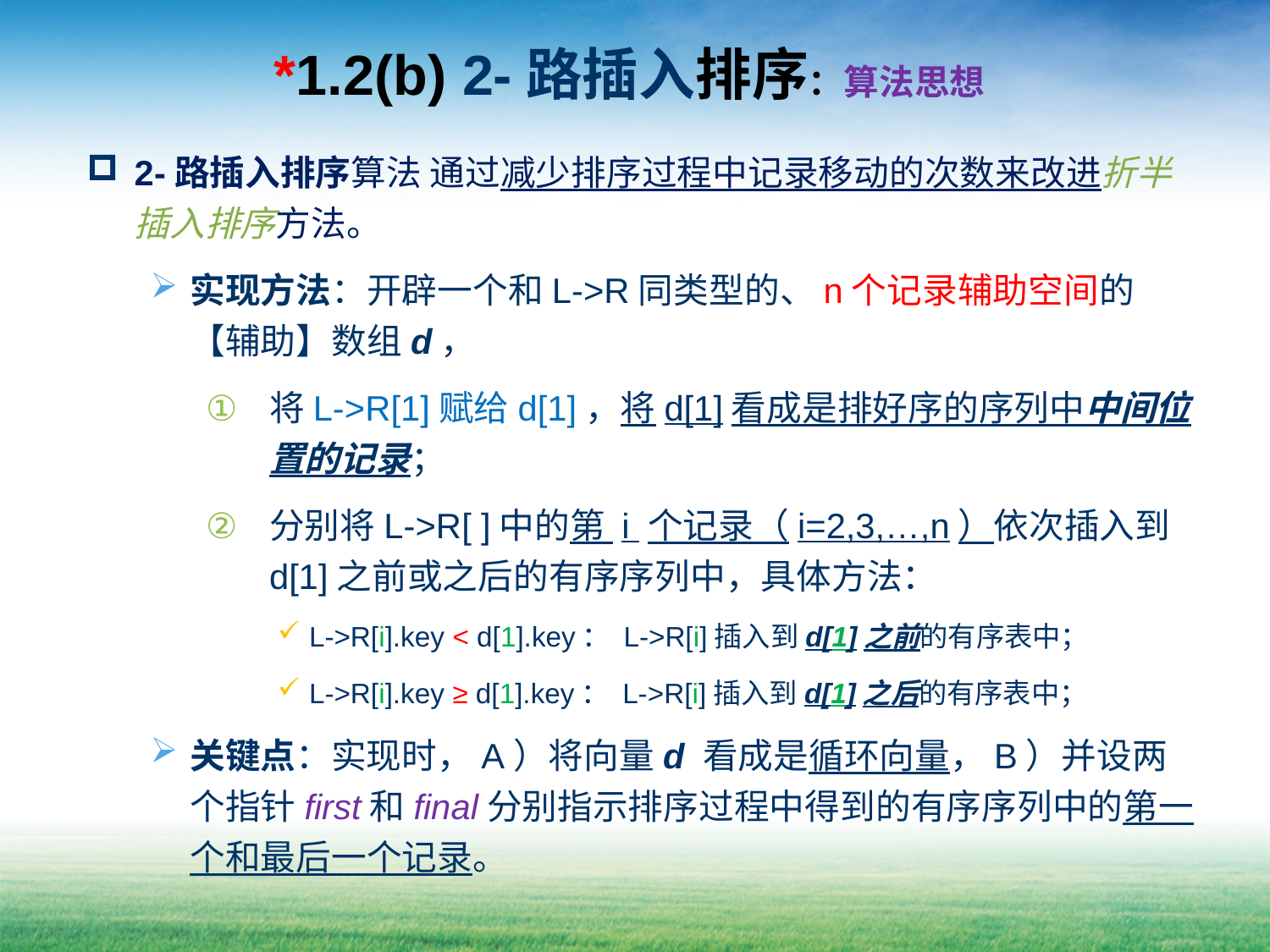

# *1.2(b) 2-路插入排序：算法思想
2-路插入排序算法 通过减少排序过程中记录移动的次数来改进折半插入排序方法。
实现方法：开辟一个和L->R同类型的、n个记录辅助空间的【辅助】数组d，
将L->R[1]赋给d[1]，将d[1]看成是排好序的序列中中间位置的记录；
分别将L->R[ ]中的第 i 个记录（i=2,3,…,n）依次插入到d[1]之前或之后的有序序列中，具体方法：
L->R[i].key < d[1].key： L->R[i]插入到d[1]之前的有序表中；
L->R[i].key ≥ d[1].key： L->R[i]插入到d[1]之后的有序表中；
关键点：实现时，A）将向量d 看成是循环向量，B）并设两个指针first和final分别指示排序过程中得到的有序序列中的第一个和最后一个记录。